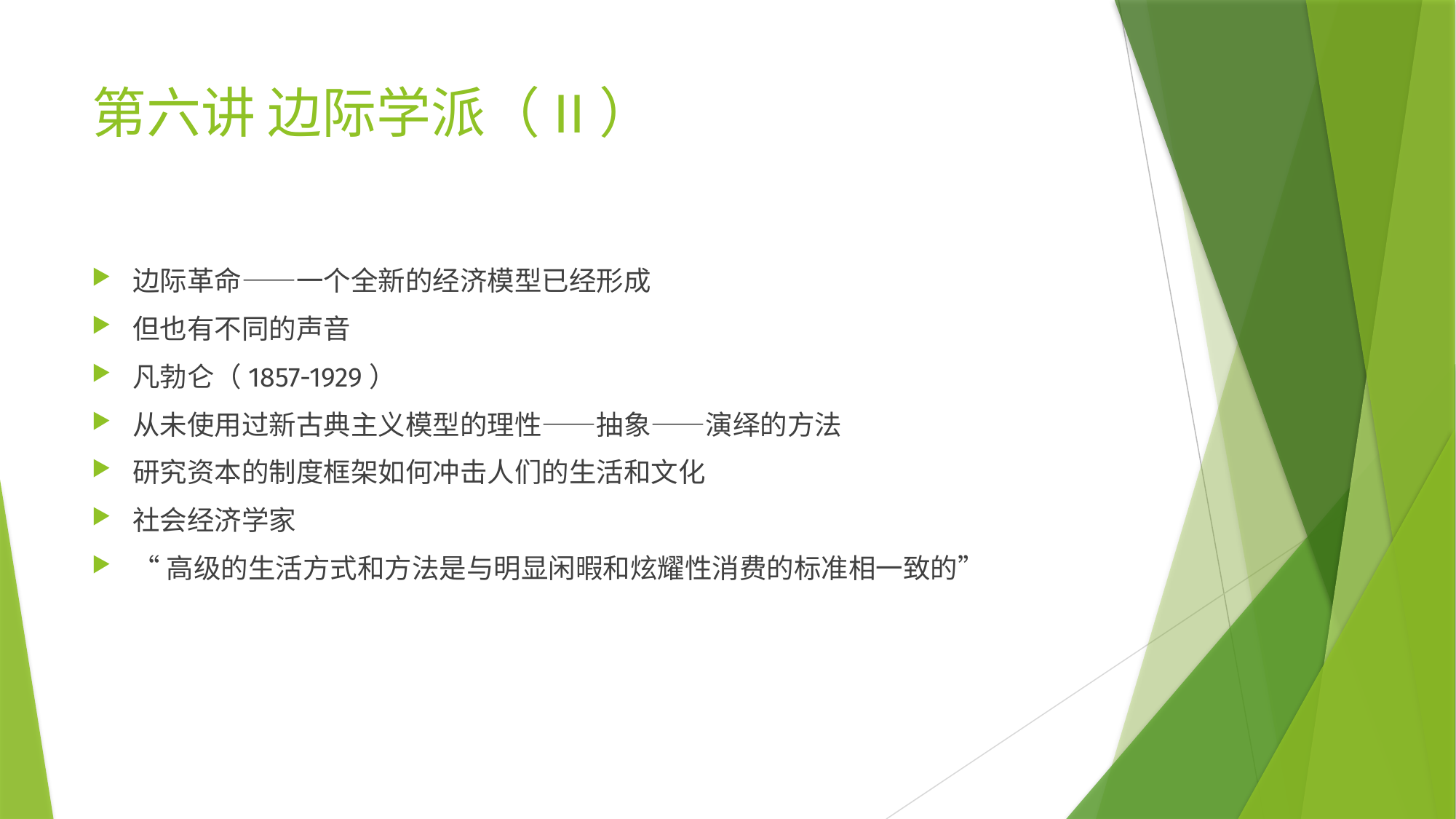

# 第六讲 边际学派（II）
边际革命——一个全新的经济模型已经形成
但也有不同的声音
凡勃仑（1857-1929）
从未使用过新古典主义模型的理性——抽象——演绎的方法
研究资本的制度框架如何冲击人们的生活和文化
社会经济学家
“高级的生活方式和方法是与明显闲暇和炫耀性消费的标准相一致的”